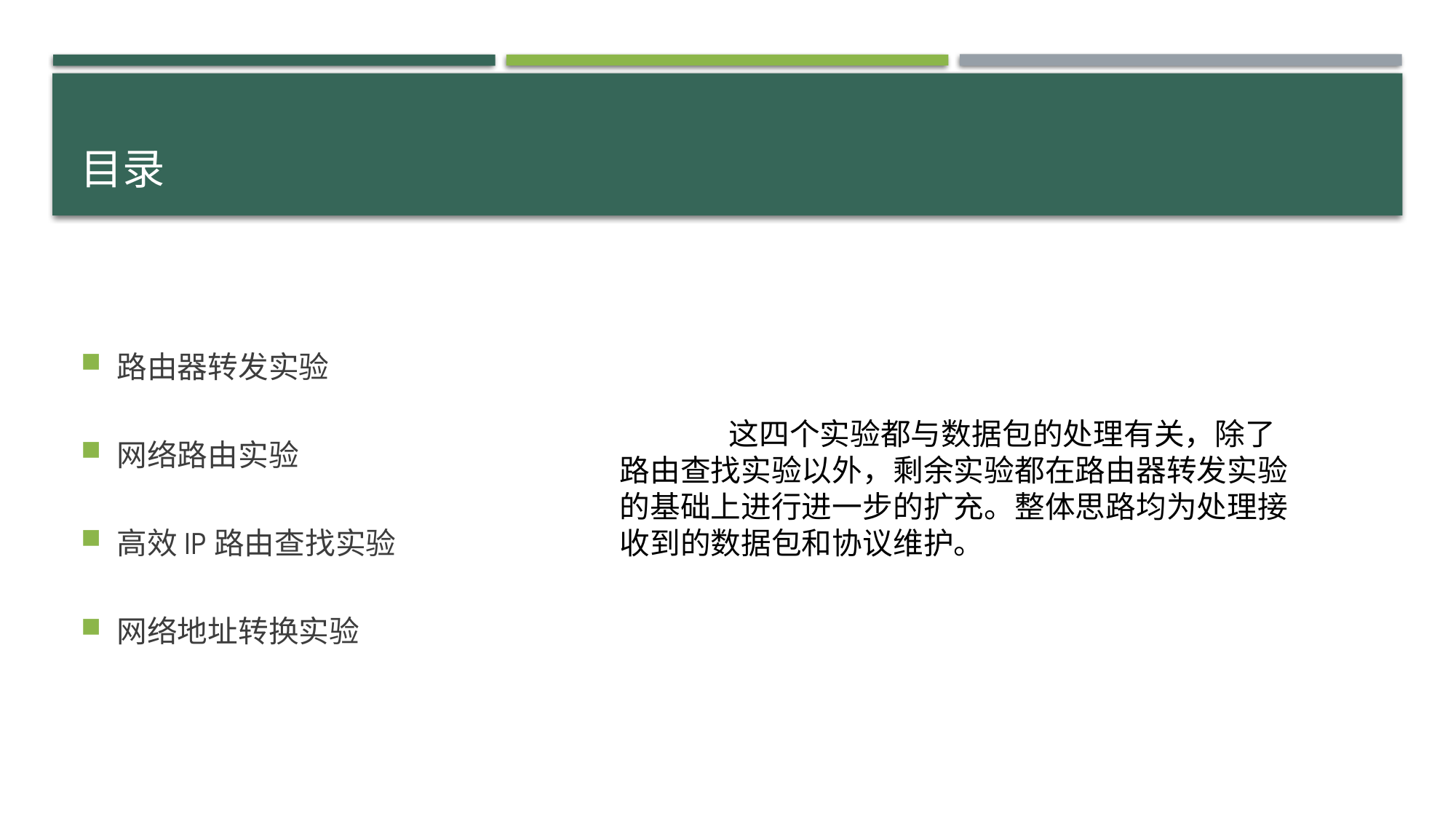

# 目录
路由器转发实验
网络路由实验
高效IP路由查找实验
网络地址转换实验
	这四个实验都与数据包的处理有关，除了路由查找实验以外，剩余实验都在路由器转发实验的基础上进行进一步的扩充。整体思路均为处理接收到的数据包和协议维护。